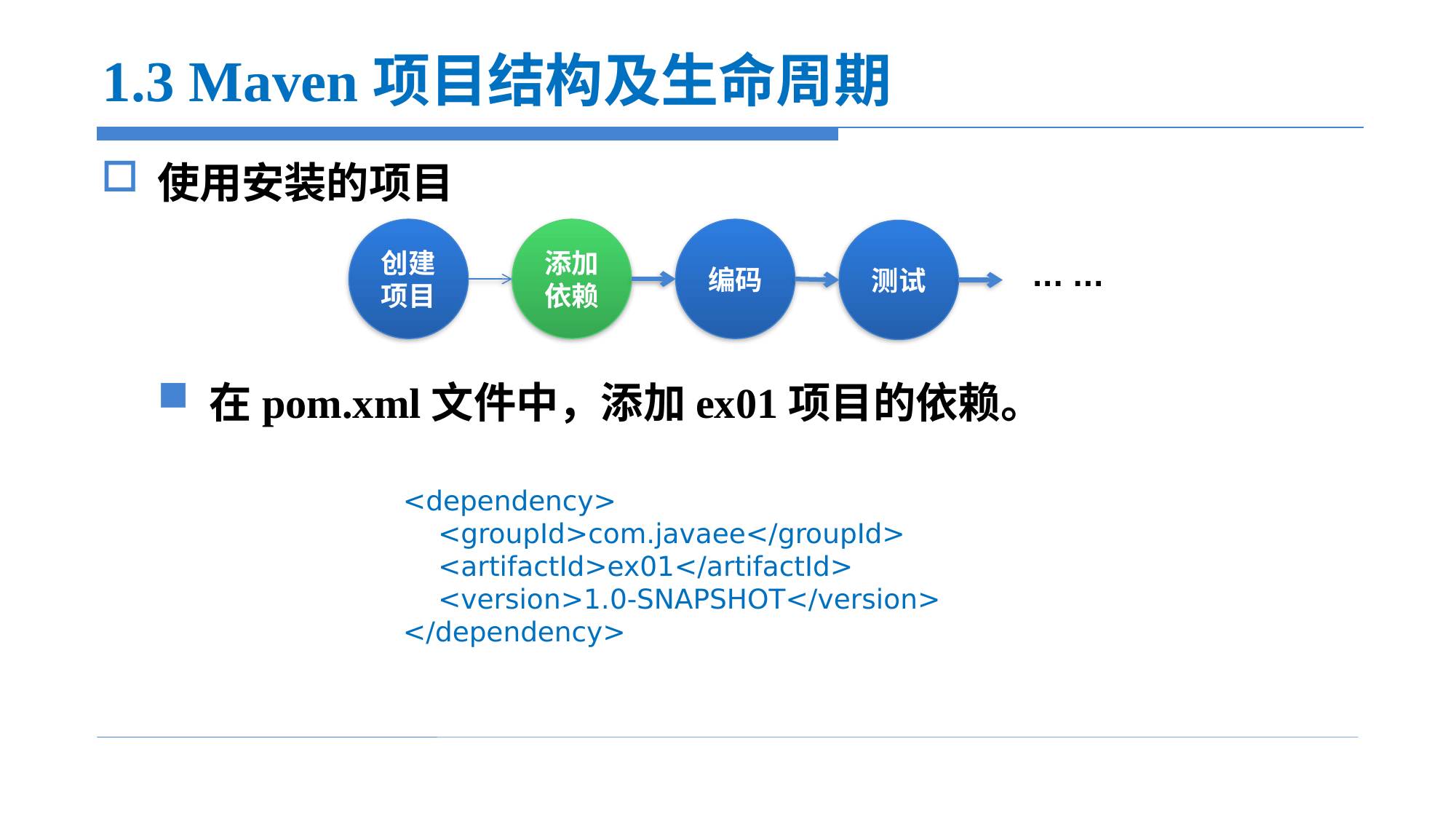

# 1.3 Maven项目结构及生命周期
使用安装的项目

在pom.xml文件中，添加ex01项目的依赖。
创建项目
添加依赖
编码
测试
... ...
<dependency>
    <groupId>com.javaee</groupId>
    <artifactId>ex01</artifactId>
    <version>1.0-SNAPSHOT</version>
</dependency>
34